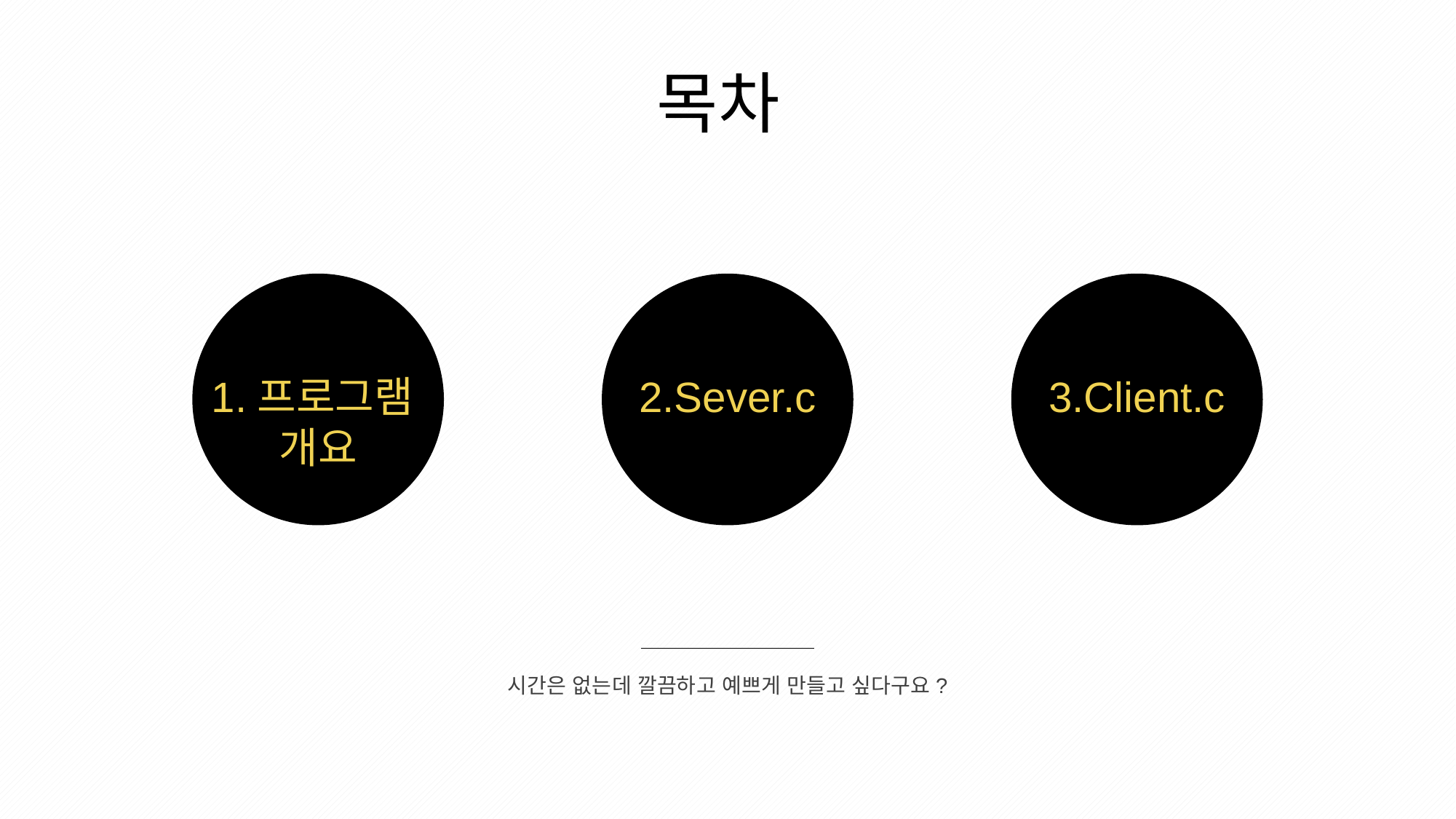

목차

1.프로그램
개요

2.Sever.c

3.Client.c
시간은 없는데 깔끔하고 예쁘게 만들고 싶다구요?